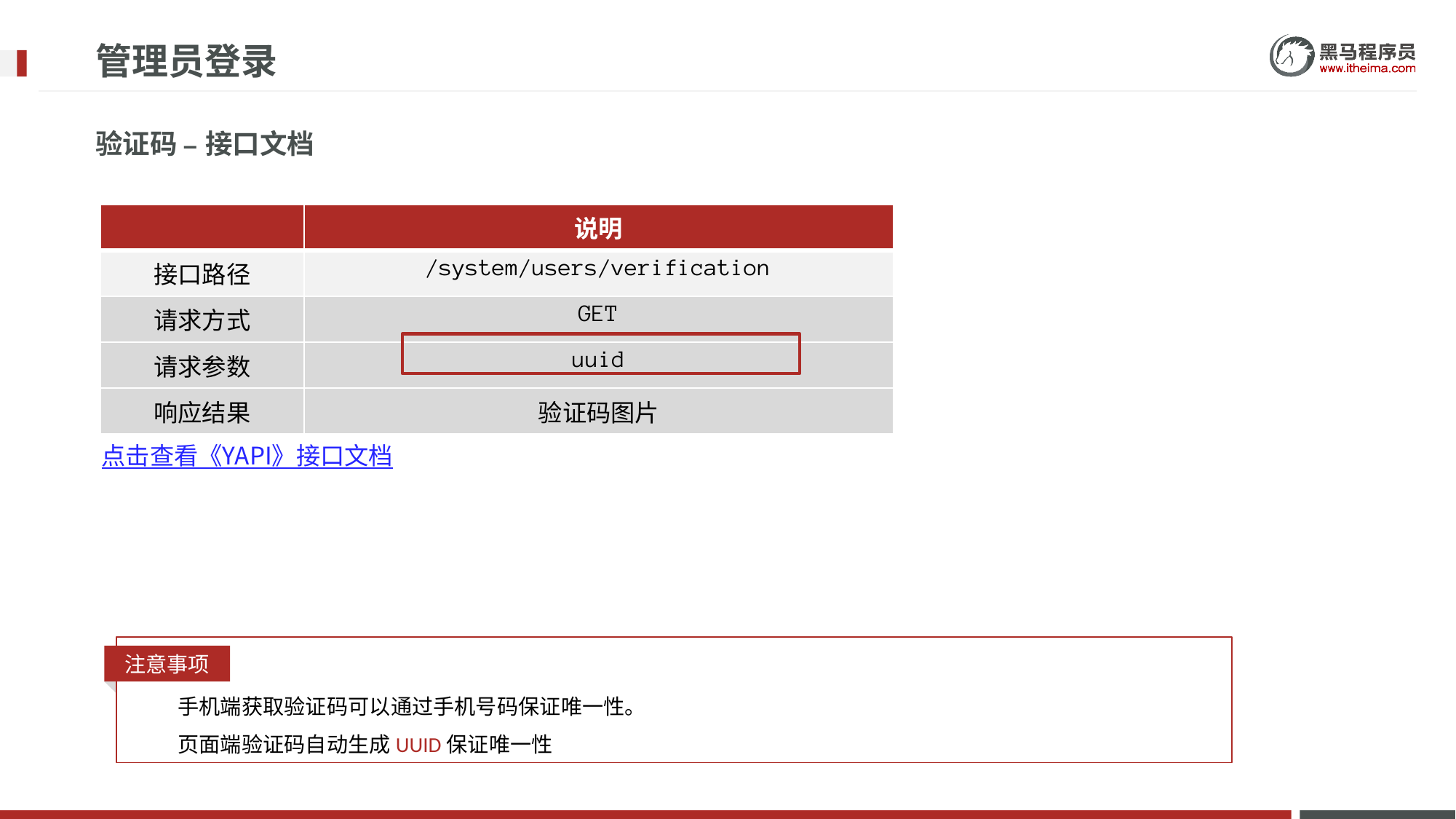

# 管理员登录
验证码-接口文档
|  | 说明 |
| --- | --- |
| 接口路径 | /system/users/verification |
| 请求方式 | GET |
| 请求参数 | uuid |
| 响应结果 | 验证码图片 |

点击查看《YAPI》接口文档

注意事项
手机端获取验证码可以通过手机号码保证唯一性。
页面端验证码自动生成UUID保证唯一性